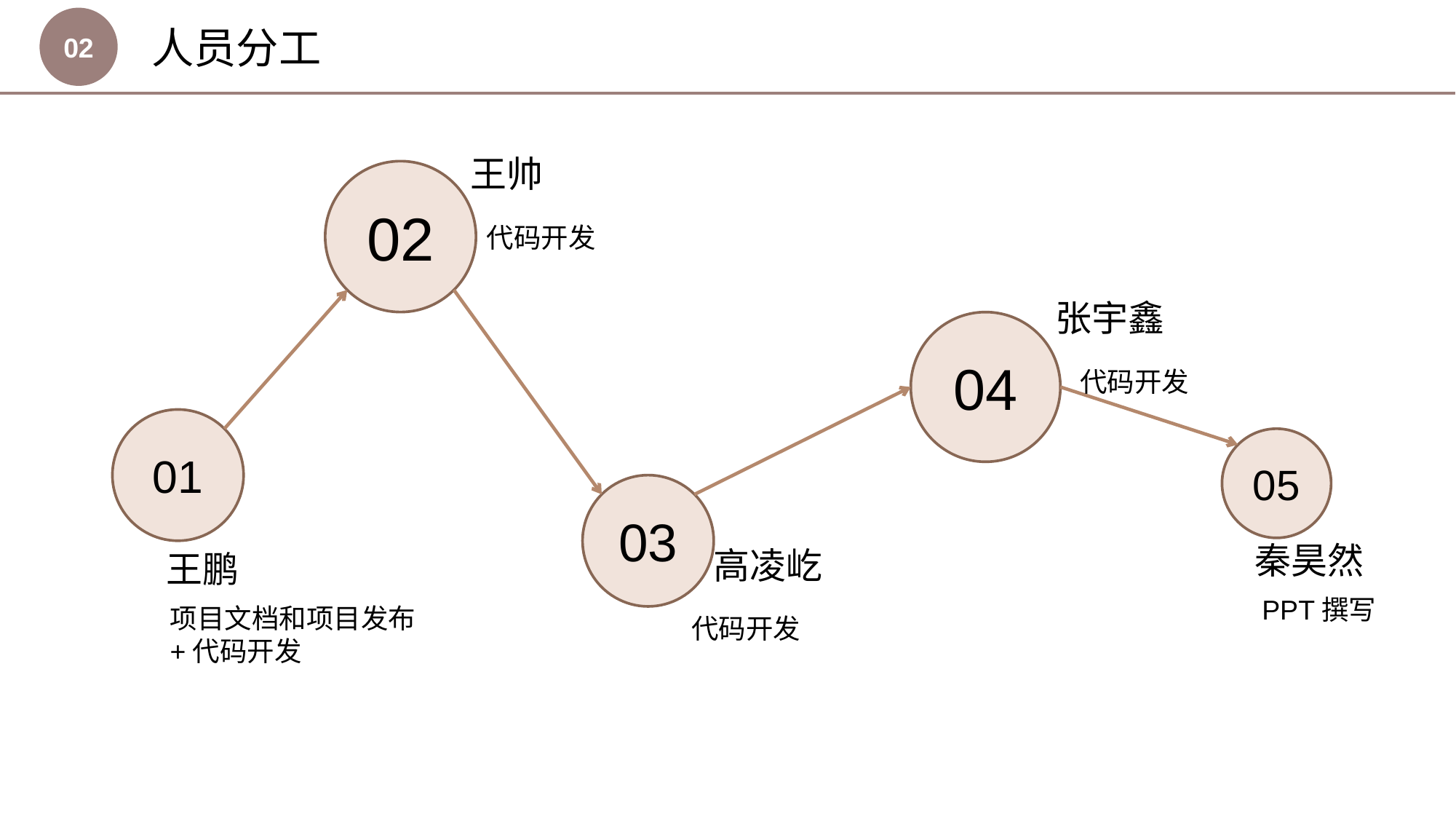

02
人员分工
王帅
02
04
01
05
03
代码开发
张宇鑫
代码开发
秦昊然
高凌屹
王鹏
PPT撰写
项目文档和项目发布+代码开发
代码开发